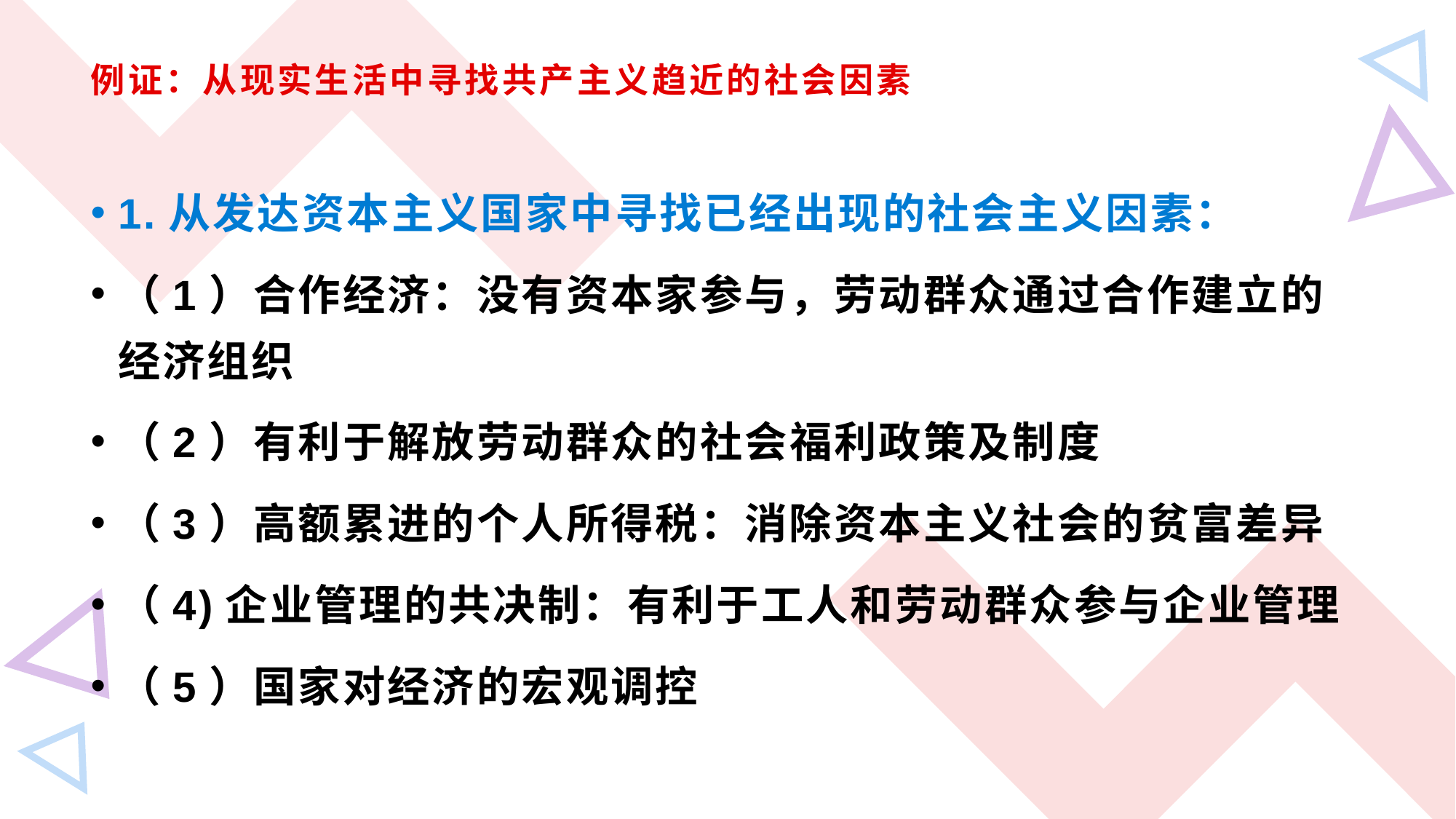

# 例证：从现实生活中寻找共产主义趋近的社会因素
1.从发达资本主义国家中寻找已经出现的社会主义因素：
（1）合作经济：没有资本家参与，劳动群众通过合作建立的经济组织
（2）有利于解放劳动群众的社会福利政策及制度
（3）高额累进的个人所得税：消除资本主义社会的贫富差异
（4)企业管理的共决制：有利于工人和劳动群众参与企业管理
（5）国家对经济的宏观调控